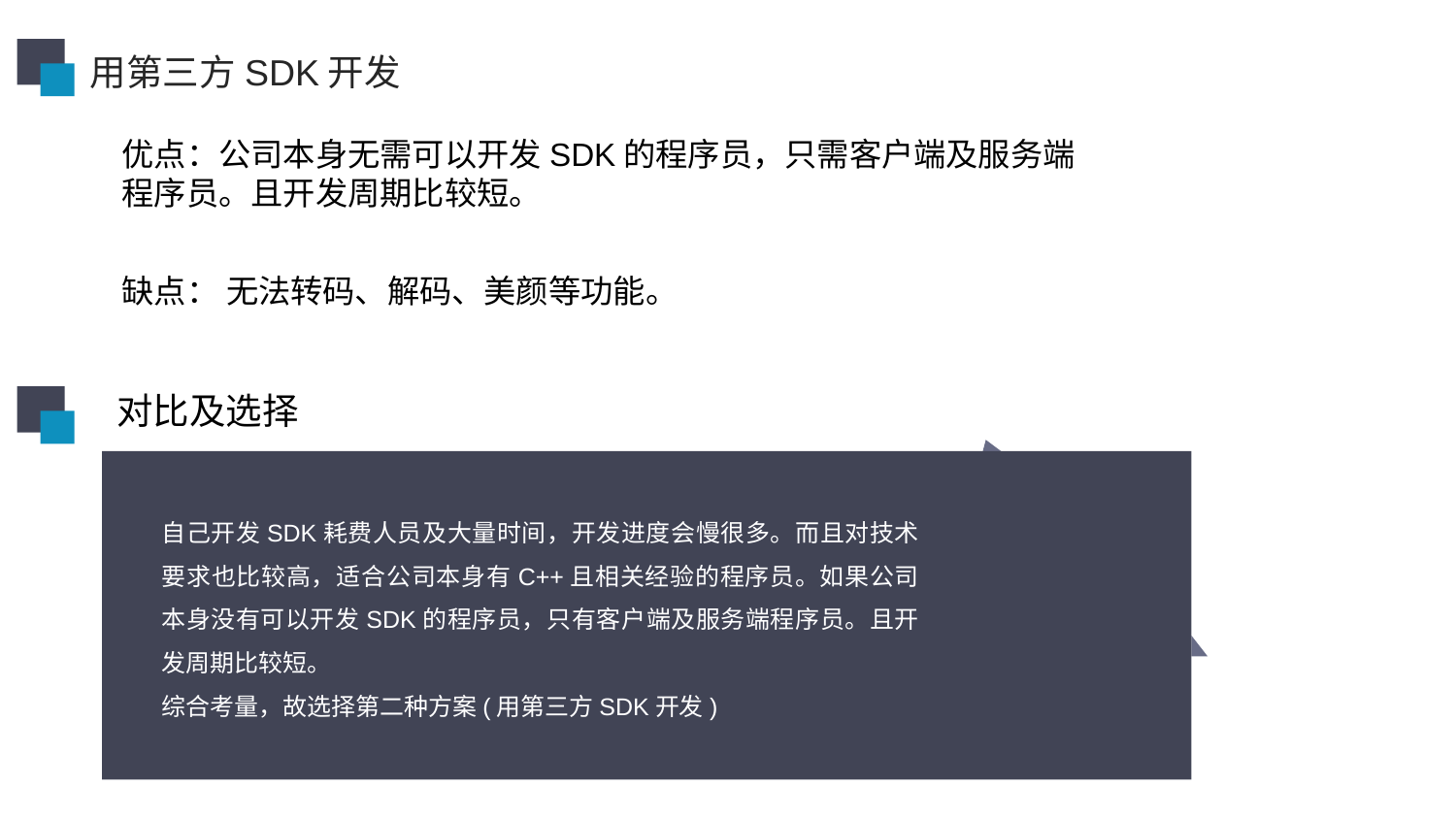

用第三方SDK开发
优点：公司本身无需可以开发SDK的程序员，只需客户端及服务端程序员。且开发周期比较短。

缺点： 无法转码、解码、美颜等功能。
对比及选择

自己开发SDK耗费人员及大量时间，开发进度会慢很多。而且对技术要求也比较高，适合公司本身有C++且相关经验的程序员。如果公司本身没有可以开发SDK的程序员，只有客户端及服务端程序员。且开发周期比较短。
综合考量，故选择第二种方案(用第三方SDK开发)